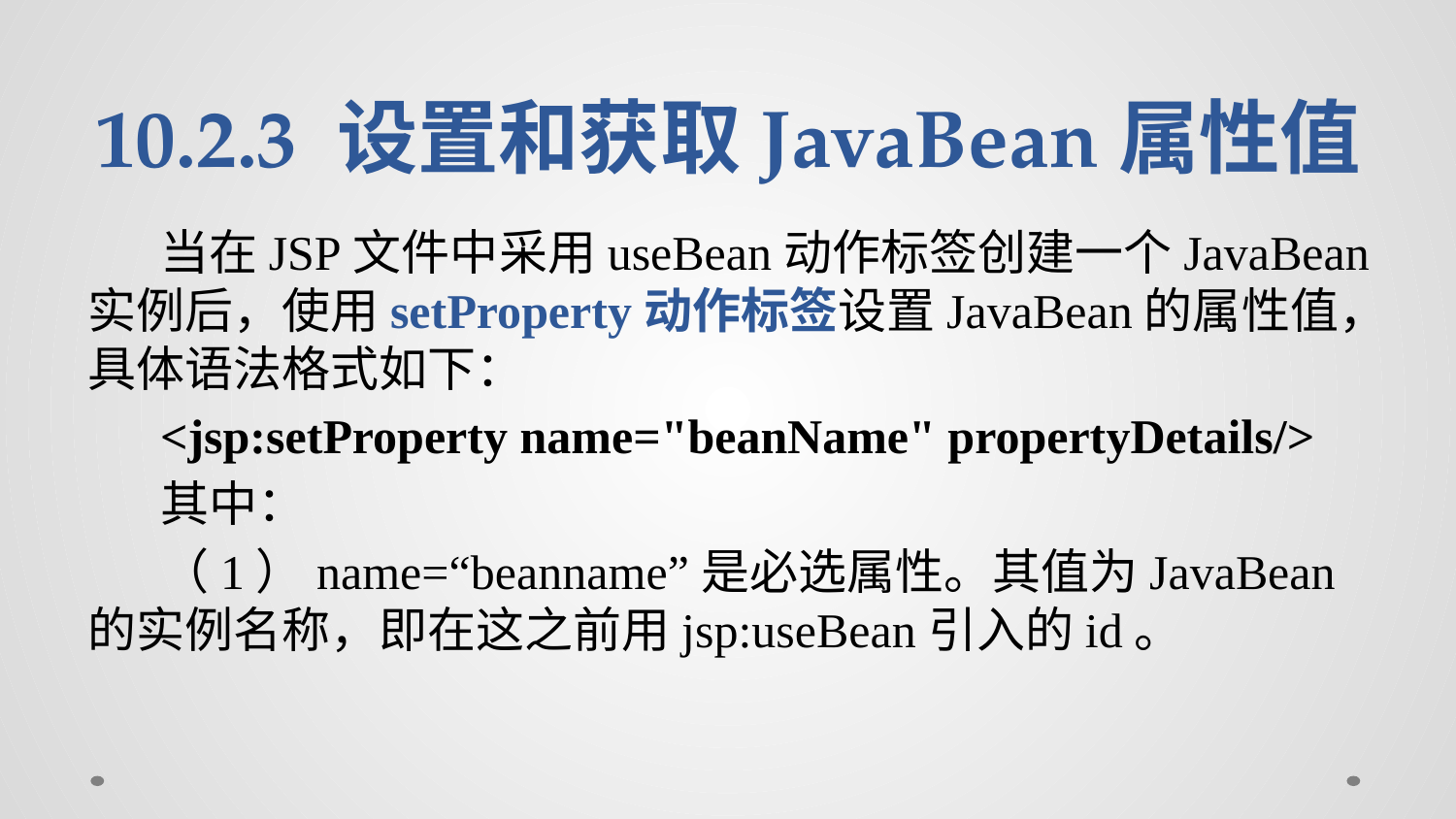

# 10.2.3 设置和获取JavaBean属性值
当在JSP文件中采用useBean动作标签创建一个JavaBean实例后，使用setProperty动作标签设置JavaBean的属性值，具体语法格式如下：
<jsp:setProperty name="beanName" propertyDetails/>
其中：
（1）name=“beanname”是必选属性。其值为JavaBean的实例名称，即在这之前用jsp:useBean引入的id。